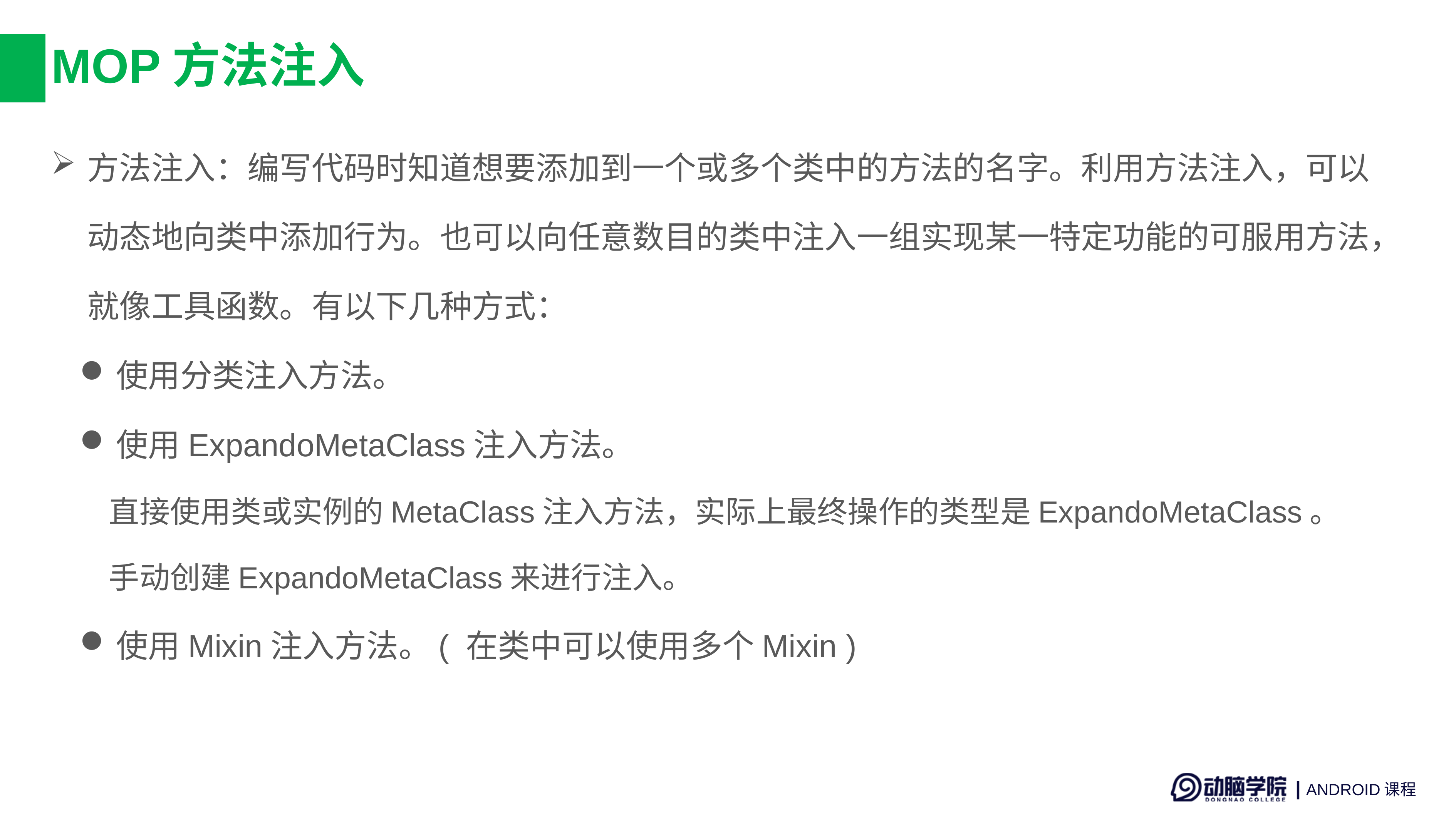

# MOP方法注入
方法注入：编写代码时知道想要添加到一个或多个类中的方法的名字。利用方法注入，可以动态地向类中添加行为。也可以向任意数目的类中注入一组实现某一特定功能的可服用方法，就像工具函数。有以下几种方式：
使用分类注入方法。
使用ExpandoMetaClass注入方法。
直接使用类或实例的MetaClass注入方法，实际上最终操作的类型是ExpandoMetaClass。
手动创建ExpandoMetaClass来进行注入。
使用Mixin注入方法。( 在类中可以使用多个Mixin )